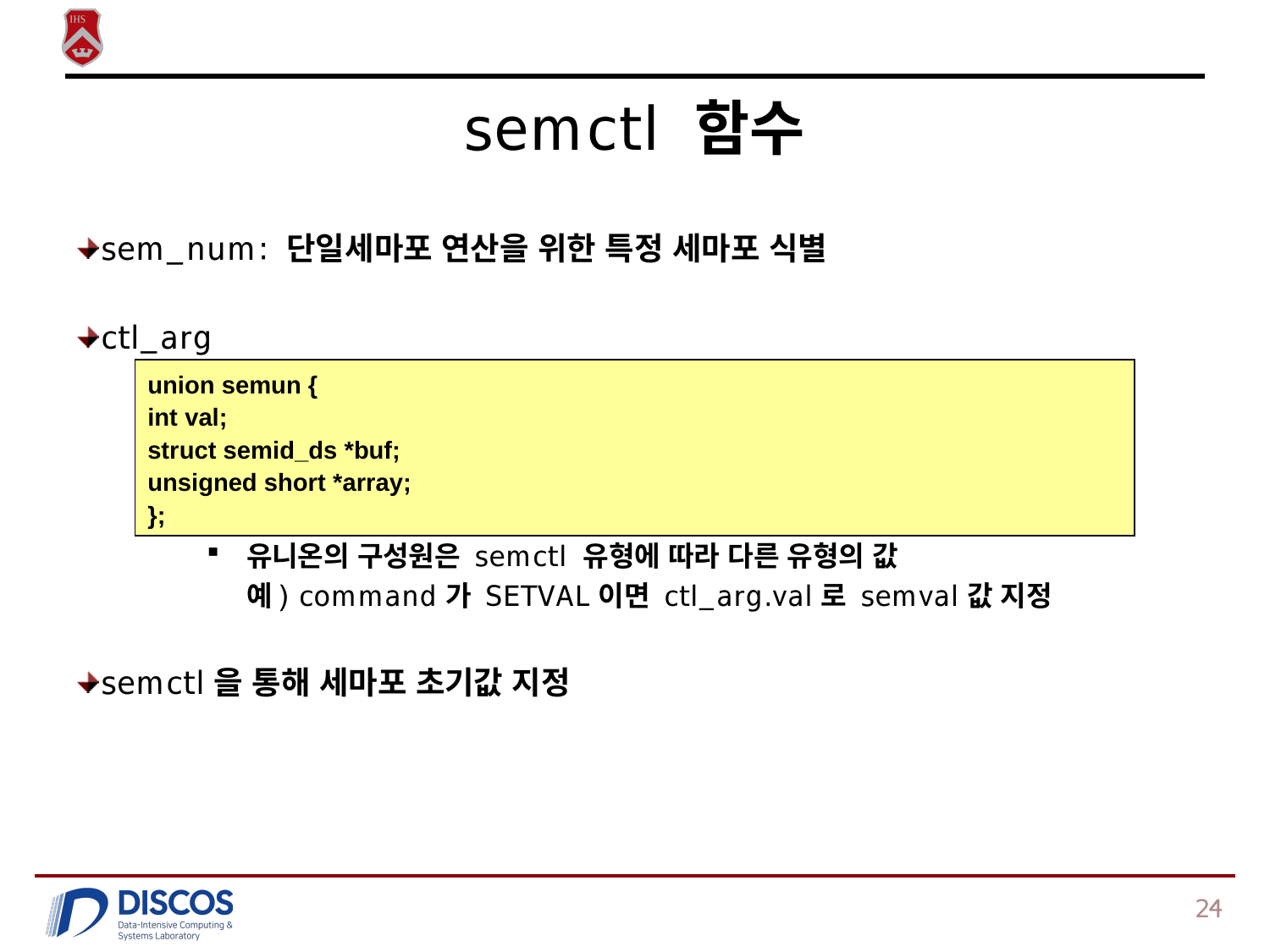

# semctl 함수
sem_num: 단일세마포 연산을 위한 특정 세마포 식별

ctl_arg

유니온의 구성원은 semctl 유형에 따라 다른 유형의 값
	예) command가 SETVAL이면 ctl_arg.val로 semval값 지정

semctl을 통해 세마포 초기값 지정

union semun {
int val;
struct semid_ds *buf;
unsigned short *array;
};
24